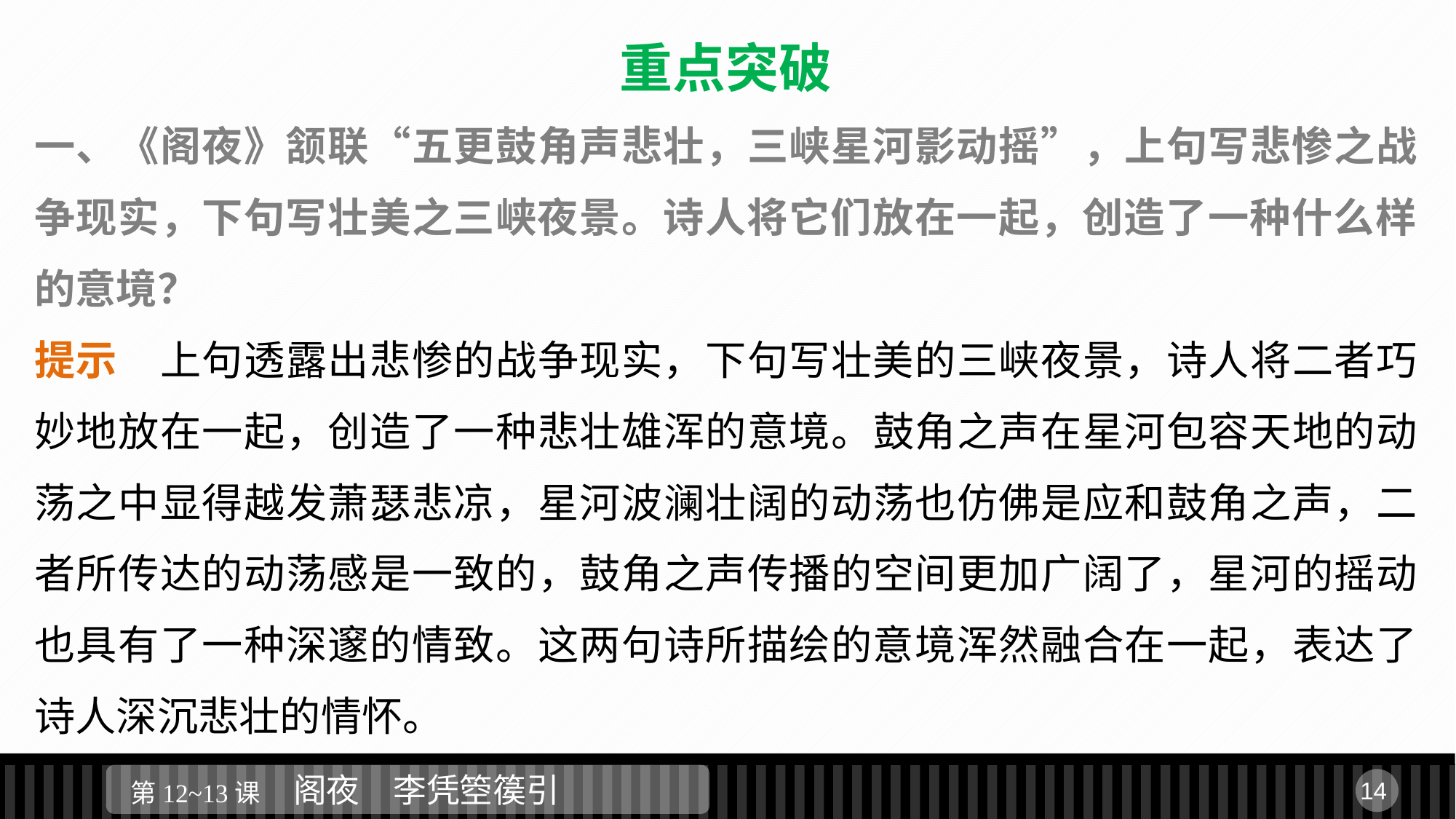

重点突破
一、《阁夜》颔联“五更鼓角声悲壮，三峡星河影动摇”，上句写悲惨之战争现实，下句写壮美之三峡夜景。诗人将它们放在一起，创造了一种什么样的意境？
提示　上句透露出悲惨的战争现实，下句写壮美的三峡夜景，诗人将二者巧妙地放在一起，创造了一种悲壮雄浑的意境。鼓角之声在星河包容天地的动荡之中显得越发萧瑟悲凉，星河波澜壮阔的动荡也仿佛是应和鼓角之声，二者所传达的动荡感是一致的，鼓角之声传播的空间更加广阔了，星河的摇动也具有了一种深邃的情致。这两句诗所描绘的意境浑然融合在一起，表达了诗人深沉悲壮的情怀。